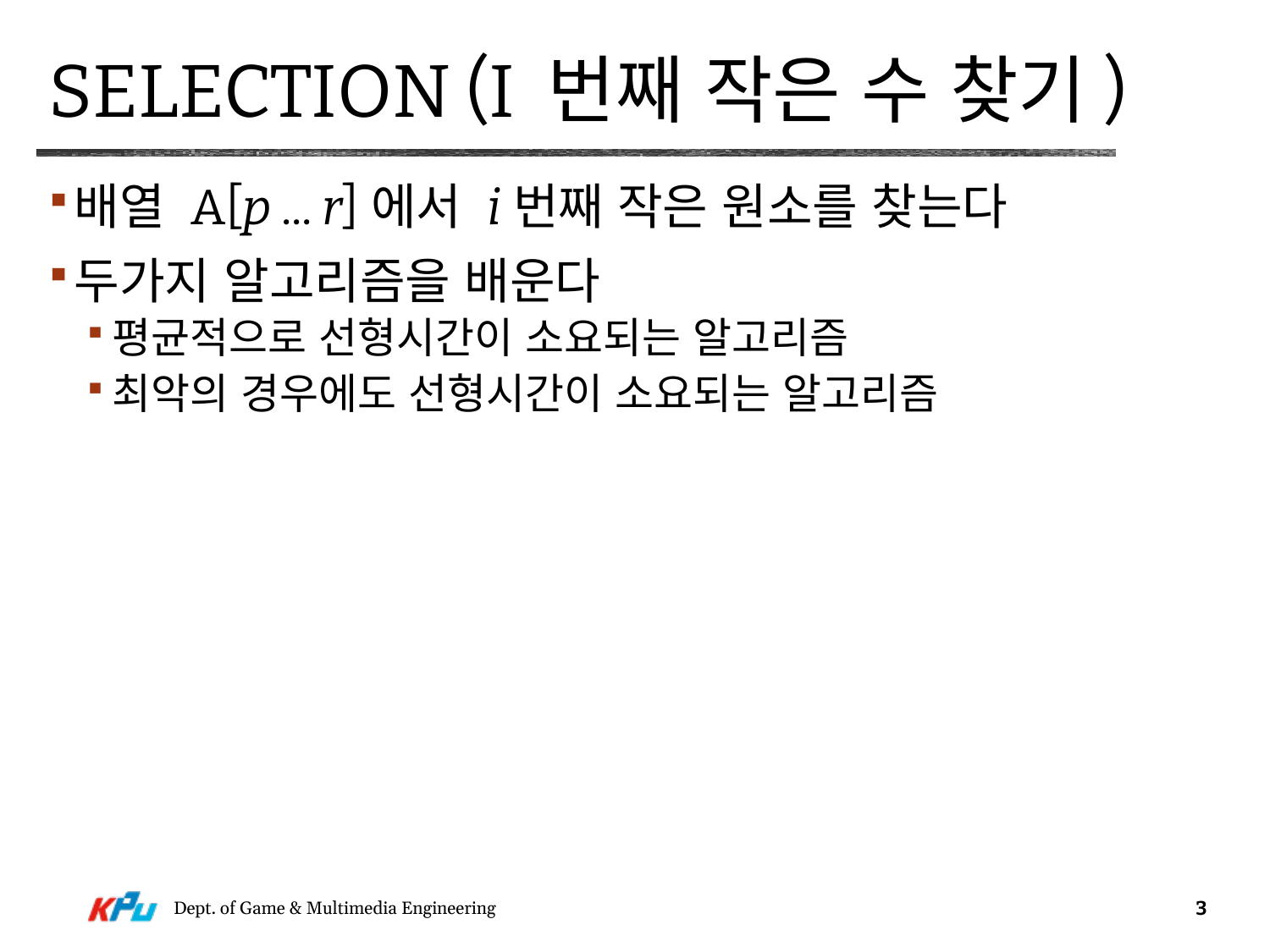

# Selection (i 번째 작은 수 찾기)
배열 A[p ... r]에서 i번째 작은 원소를 찾는다
두가지 알고리즘을 배운다
평균적으로 선형시간이 소요되는 알고리즘
최악의 경우에도 선형시간이 소요되는 알고리즘
Dept. of Game & Multimedia Engineering
3